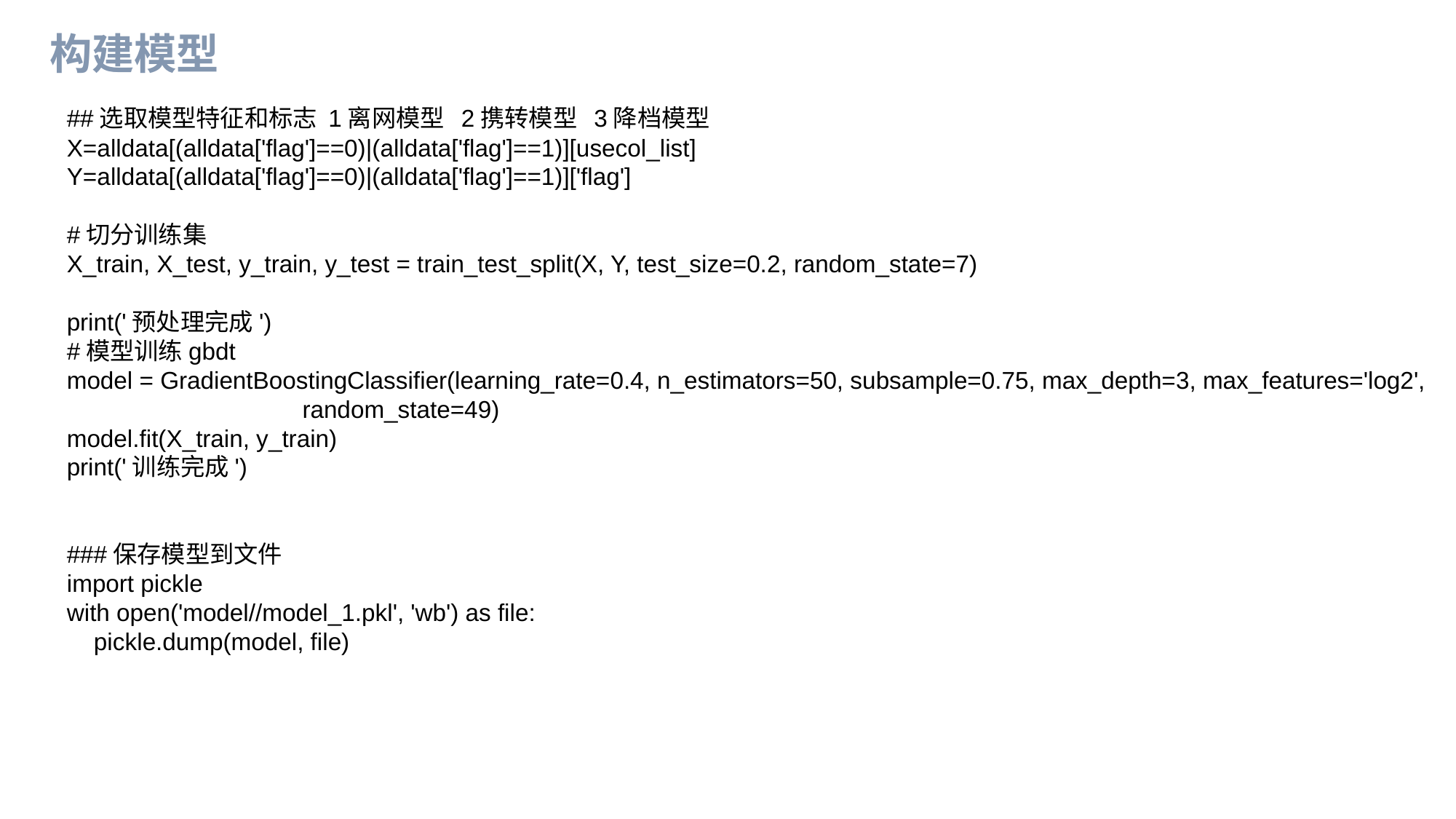

构建模型
##选取模型特征和标志 1离网模型  2携转模型  3降档模型
X=alldata[(alldata['flag']==0)|(alldata['flag']==1)][usecol_list]
Y=alldata[(alldata['flag']==0)|(alldata['flag']==1)]['flag']

#切分训练集
X_train, X_test, y_train, y_test = train_test_split(X, Y, test_size=0.2, random_state=7)

print('预处理完成')
#模型训练gbdt
model = GradientBoostingClassifier(learning_rate=0.4, n_estimators=50, subsample=0.75, max_depth=3, max_features='log2',
                                   random_state=49)
model.fit(X_train, y_train)
print('训练完成')

###保存模型到文件
import pickle
with open('model//model_1.pkl', 'wb') as file:
    pickle.dump(model, file)